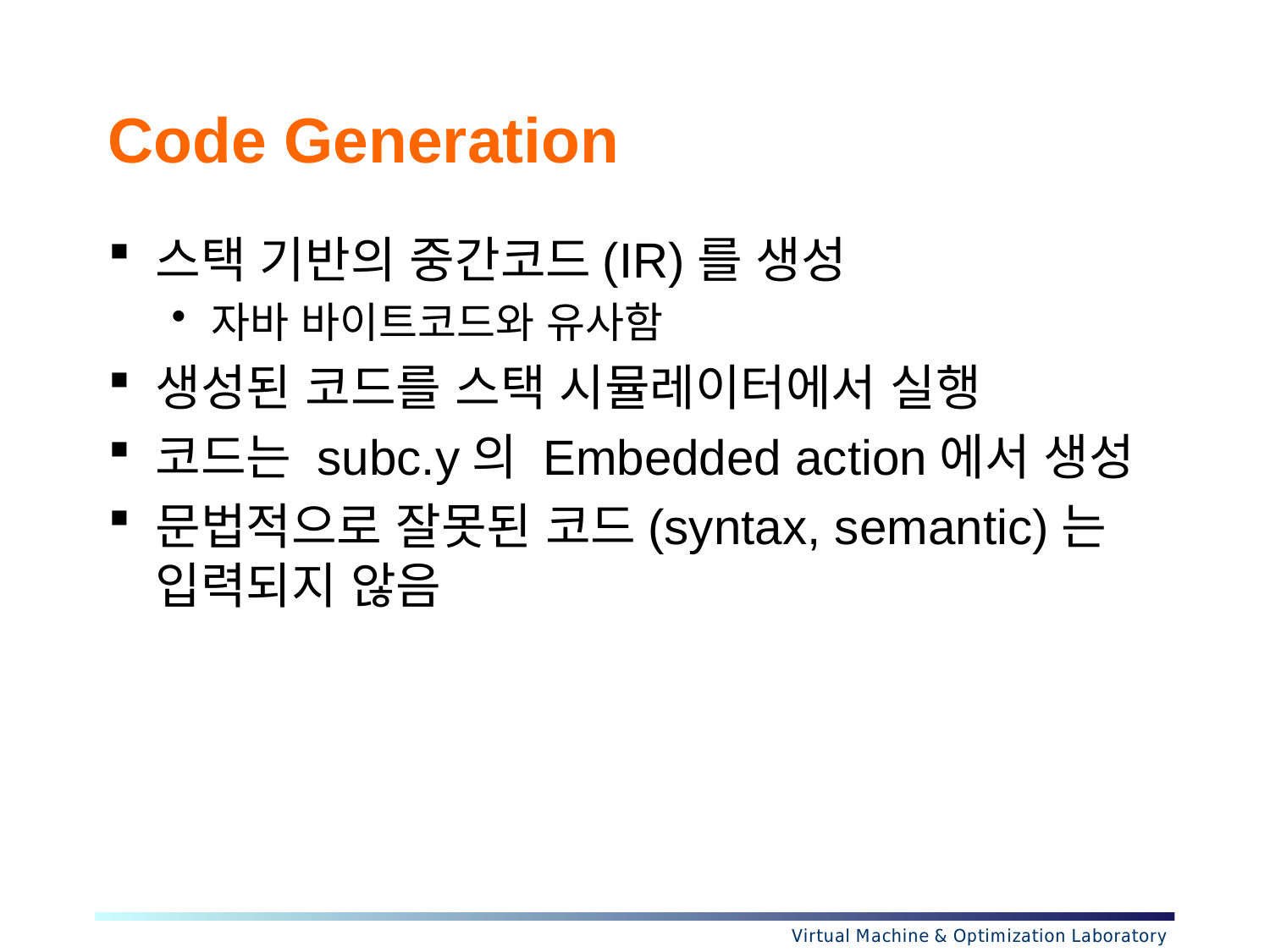

# Code Generation
스택 기반의 중간코드(IR)를 생성
자바 바이트코드와 유사함
생성된 코드를 스택 시뮬레이터에서 실행
코드는 subc.y의 Embedded action에서 생성
문법적으로 잘못된 코드(syntax, semantic)는 입력되지 않음